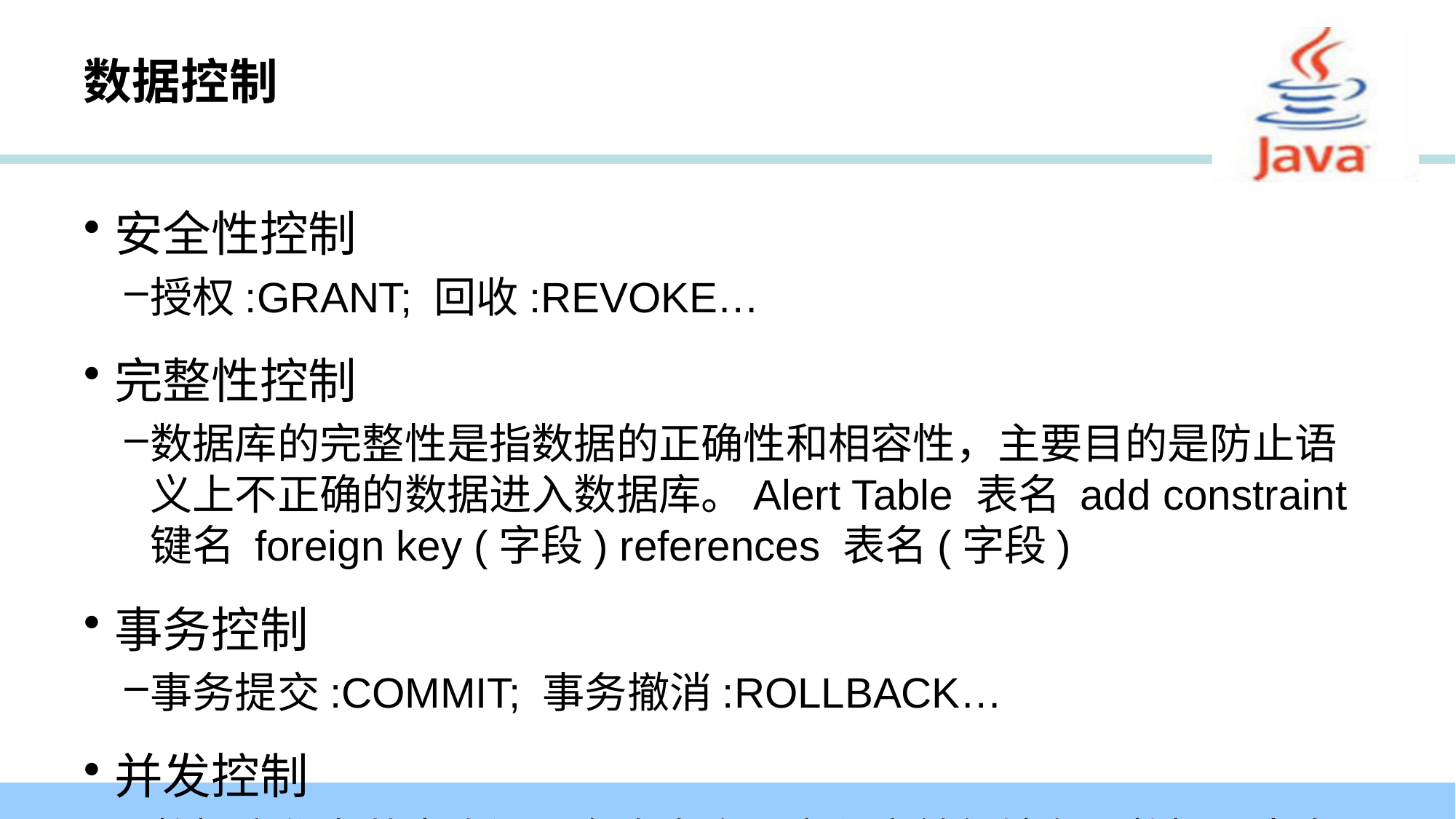

# 数据控制
安全性控制
授权:GRANT; 回收:REVOKE…
完整性控制
数据库的完整性是指数据的正确性和相容性，主要目的是防止语义上不正确的数据进入数据库。Alert Table 表名 add constraint 键名 foreign key (字段) references 表名(字段)
事务控制
事务提交:COMMIT; 事务撤消:ROLLBACK…
并发控制
数据库作为共享资源，允许多个用户程序并行地存取数据。当多个用户并行地操作数据库时，需要通过并发控制对它们加以协调、控制，以保证并发操作的正确执行，并保证数据库的一致性，LOCK TABLE 表名(或表名集合)IN ……